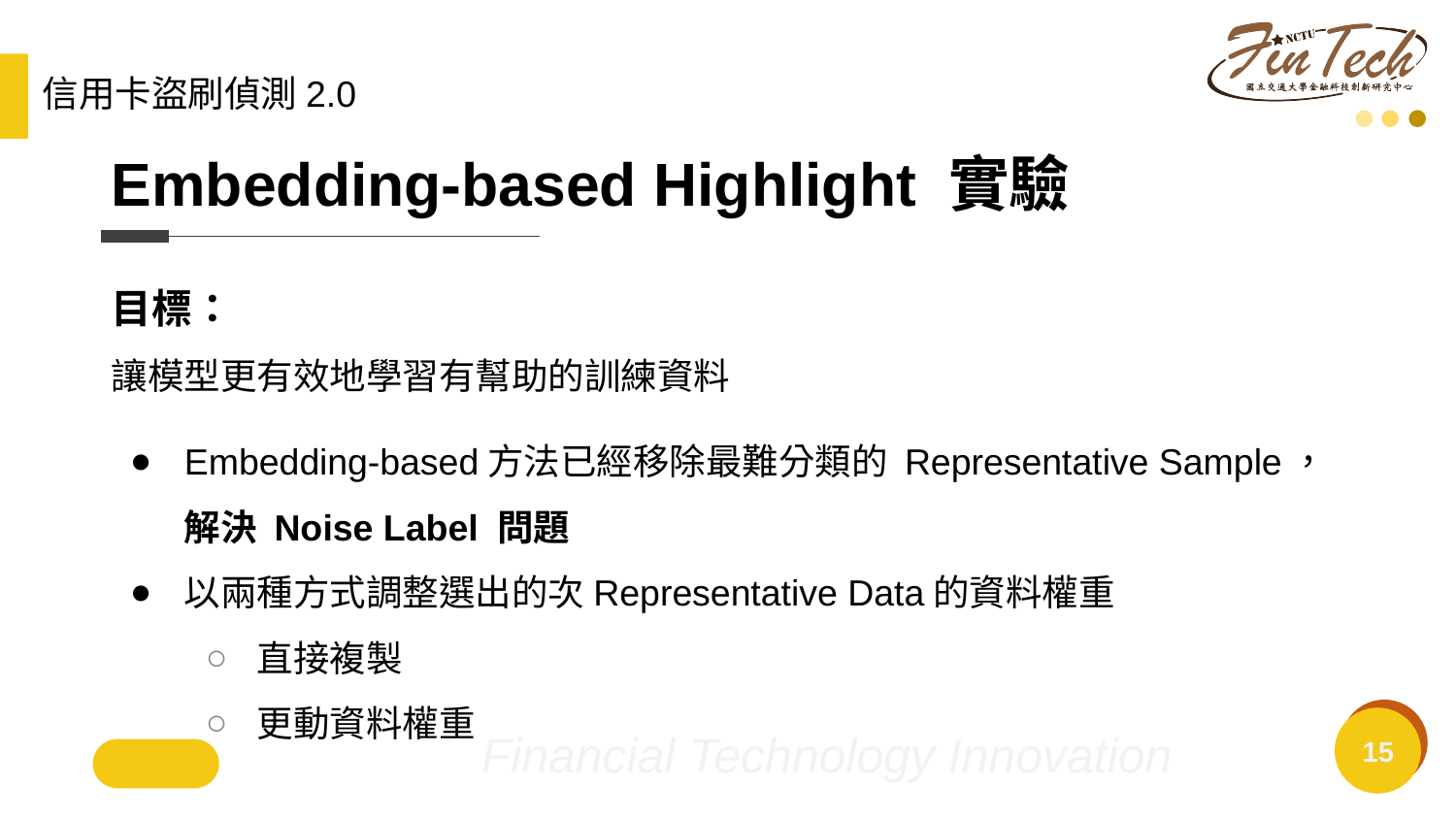

信用卡盜刷偵測2.0
# Embedding-based Highlight 實驗
目標：
讓模型更有效地學習有幫助的訓練資料
Embedding-based方法已經移除最難分類的 Representative Sample，解決 Noise Label 問題
以兩種方式調整選出的次Representative Data的資料權重
直接複製
更動資料權重

15